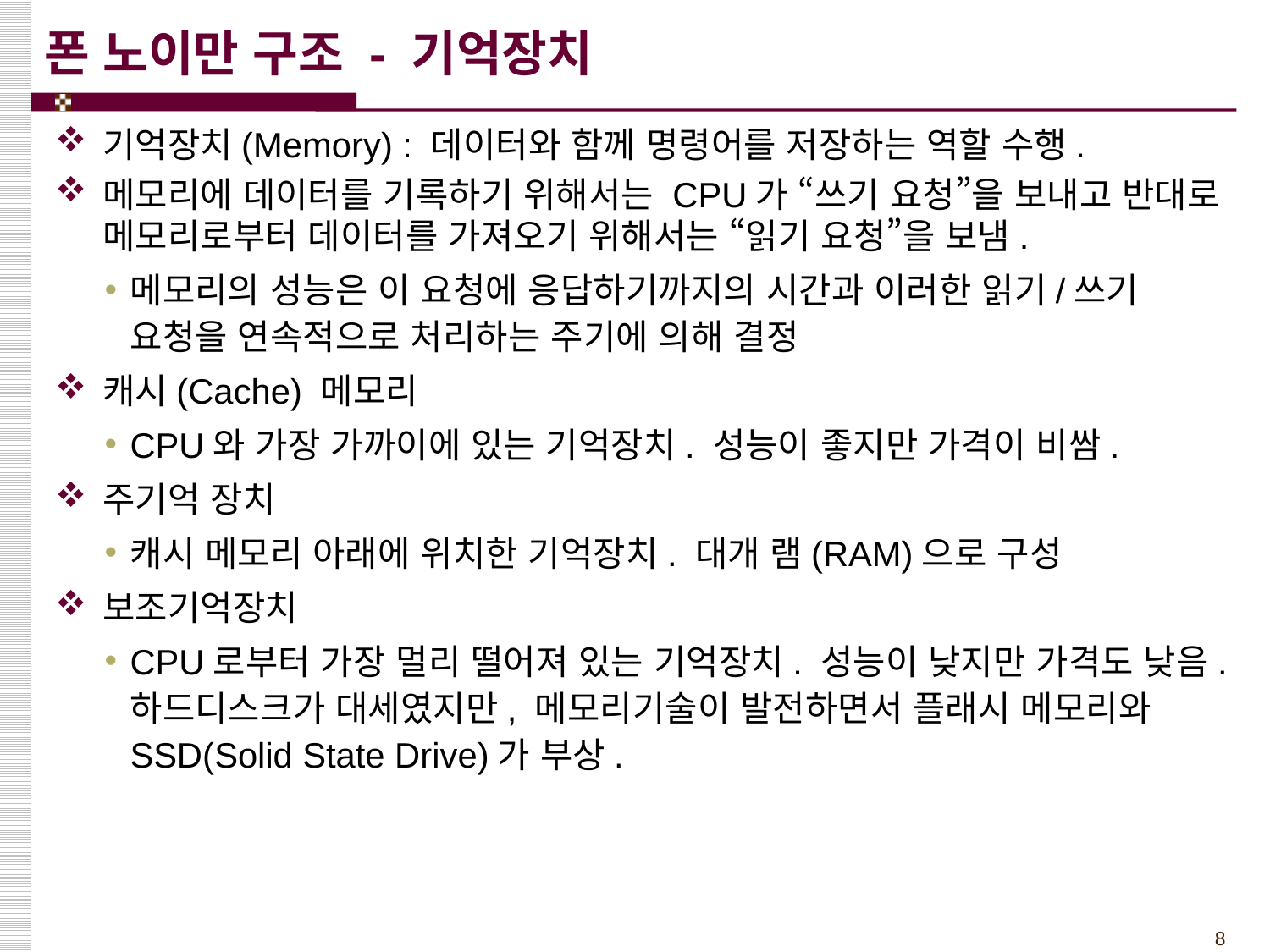

# 폰 노이만 구조 - 기억장치
기억장치(Memory) : 데이터와 함께 명령어를 저장하는 역할 수행.
메모리에 데이터를 기록하기 위해서는 CPU가 “쓰기 요청”을 보내고 반대로 메모리로부터 데이터를 가져오기 위해서는 “읽기 요청”을 보냄.
메모리의 성능은 이 요청에 응답하기까지의 시간과 이러한 읽기/쓰기 요청을 연속적으로 처리하는 주기에 의해 결정
캐시(Cache) 메모리
CPU와 가장 가까이에 있는 기억장치. 성능이 좋지만 가격이 비쌈.
주기억 장치
캐시 메모리 아래에 위치한 기억장치. 대개 램(RAM)으로 구성
보조기억장치
CPU로부터 가장 멀리 떨어져 있는 기억장치. 성능이 낮지만 가격도 낮음. 하드디스크가 대세였지만, 메모리기술이 발전하면서 플래시 메모리와 SSD(Solid State Drive)가 부상.